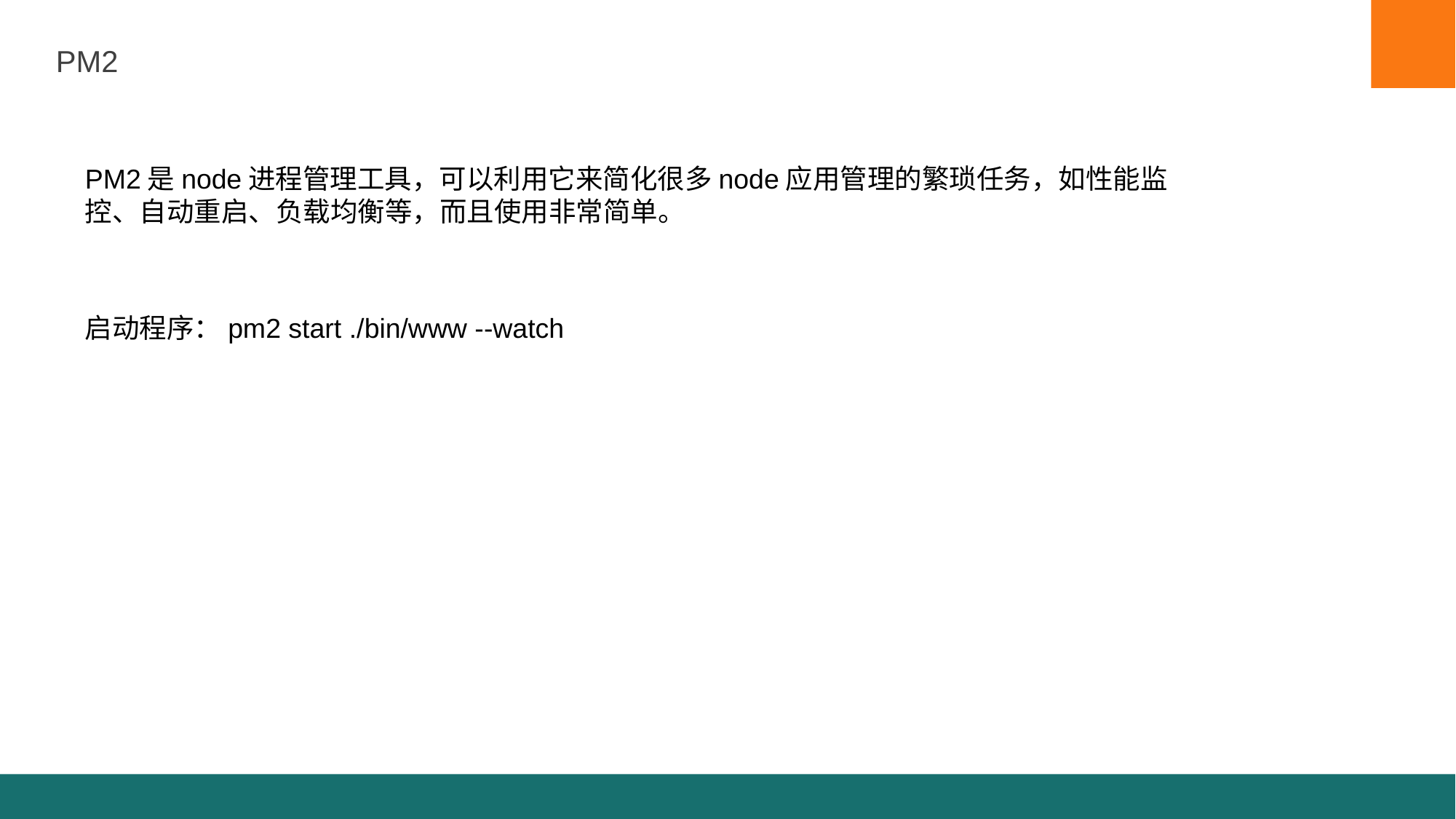

PM2
PM2是node进程管理工具，可以利用它来简化很多node应用管理的繁琐任务，如性能监控、自动重启、负载均衡等，而且使用非常简单。
启动程序：pm2 start ./bin/www --watch